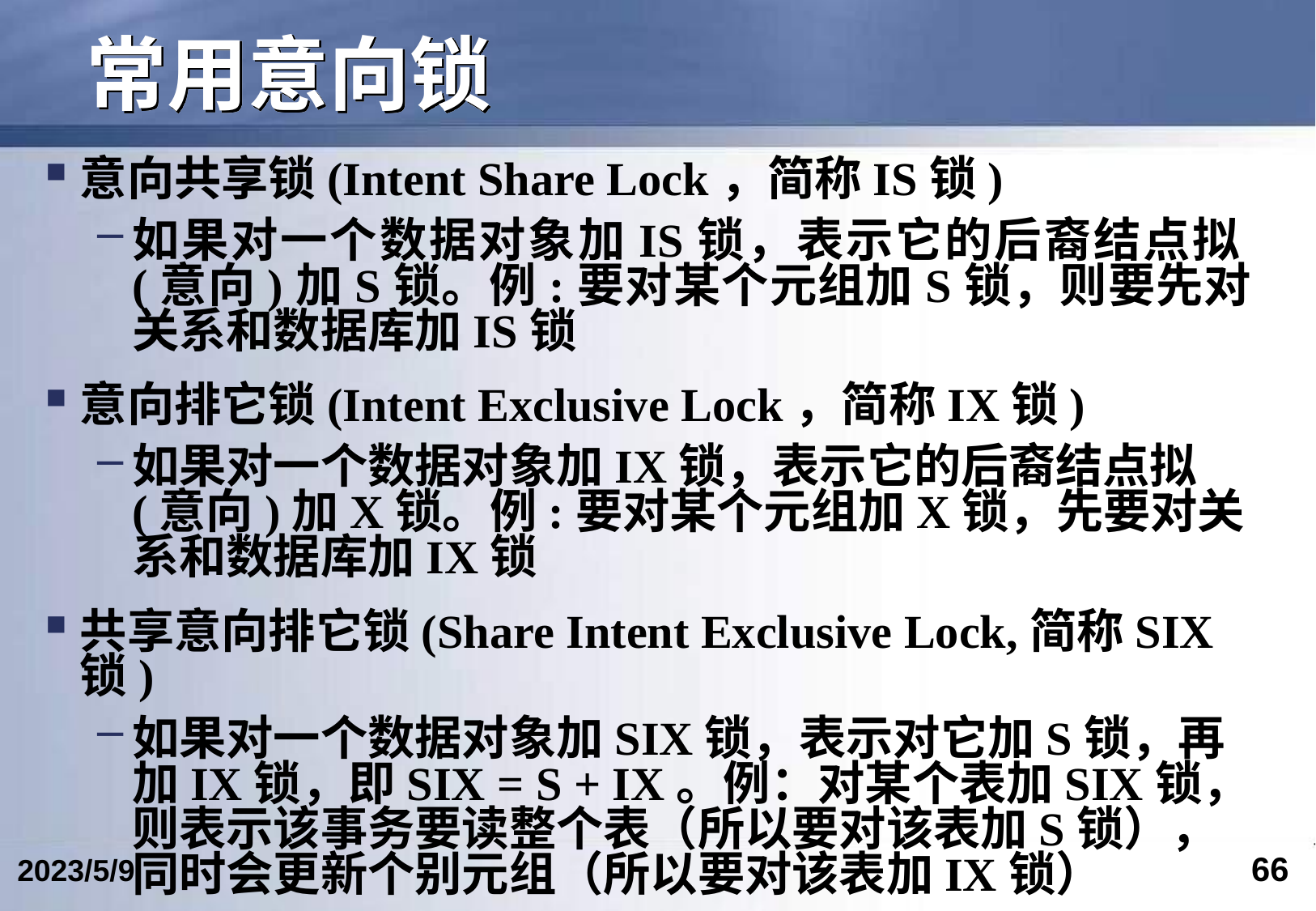

# 常用意向锁
意向共享锁(Intent Share Lock，简称IS锁)
如果对一个数据对象加IS锁，表示它的后裔结点拟(意向)加S锁。例:要对某个元组加S锁，则要先对关系和数据库加IS锁
意向排它锁(Intent Exclusive Lock，简称IX锁)
如果对一个数据对象加IX锁，表示它的后裔结点拟(意向)加X锁。例:要对某个元组加X锁，先要对关系和数据库加IX锁
共享意向排它锁(Share Intent Exclusive Lock,简称SIX锁)
如果对一个数据对象加SIX锁，表示对它加S锁，再加IX锁，即SIX = S + IX。例：对某个表加SIX锁，则表示该事务要读整个表（所以要对该表加S锁），同时会更新个别元组（所以要对该表加IX锁）
66
2023/5/9